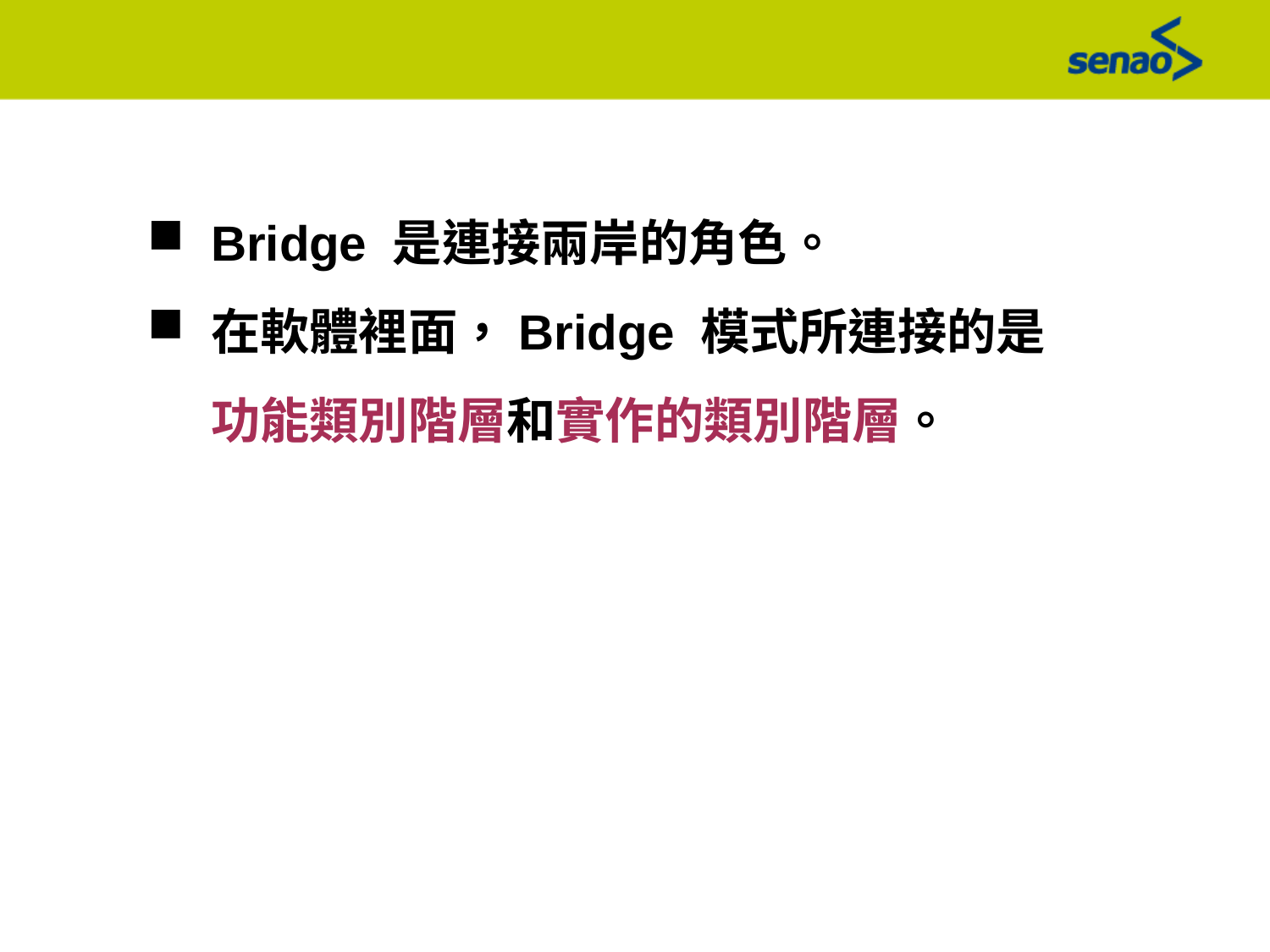

Bridge 是連接兩岸的角色。
在軟體裡面，Bridge 模式所連接的是
功能類別階層和實作的類別階層。